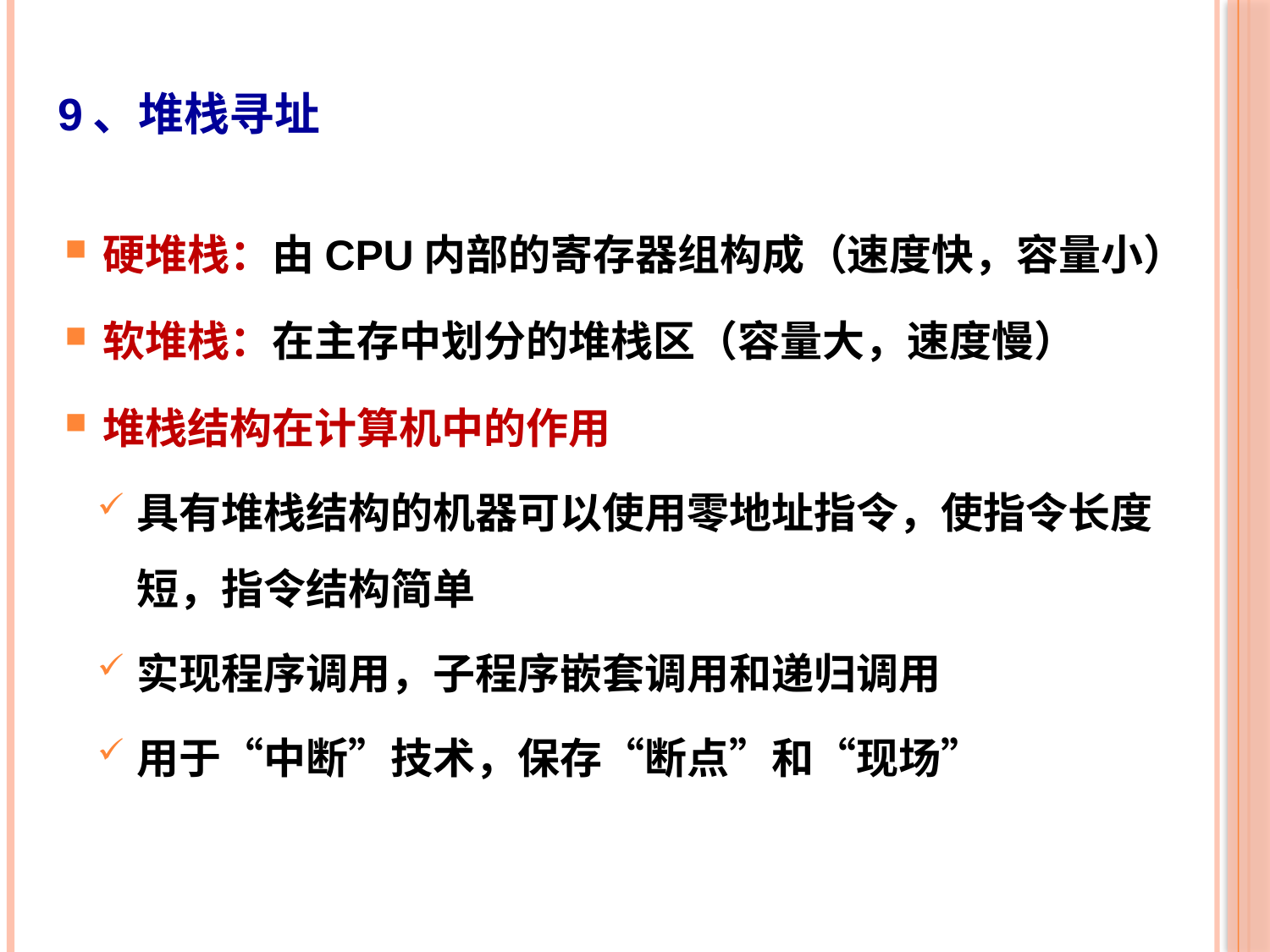

29
# 9、堆栈寻址
硬堆栈：由CPU内部的寄存器组构成（速度快，容量小）
软堆栈：在主存中划分的堆栈区（容量大，速度慢）
堆栈结构在计算机中的作用
具有堆栈结构的机器可以使用零地址指令，使指令长度短，指令结构简单
实现程序调用，子程序嵌套调用和递归调用
用于“中断”技术，保存“断点”和“现场”